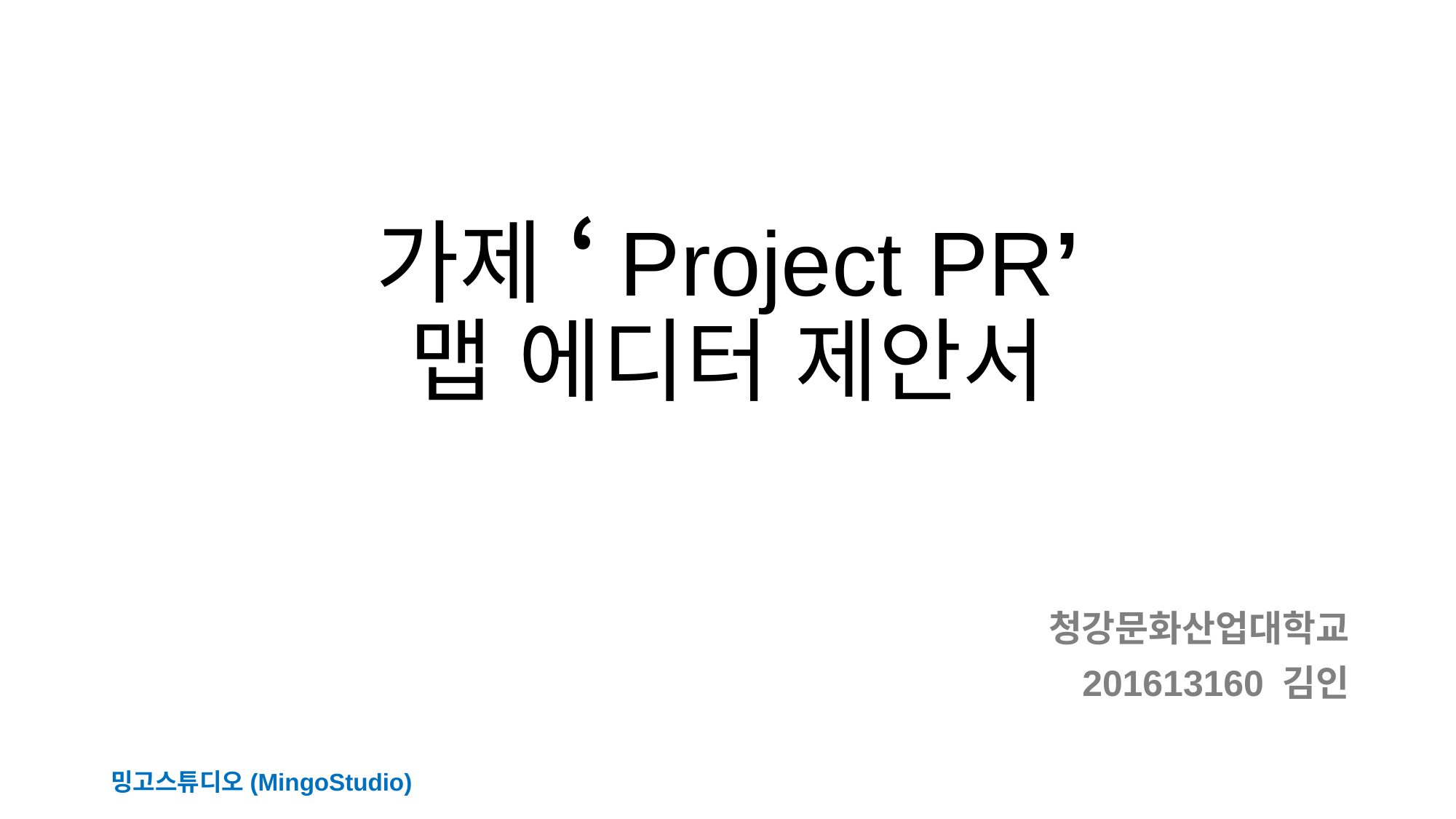

# 가제 ‘Project PR’ 맵 에디터 제안서
청강문화산업대학교
201613160 김인
밍고스튜디오(MingoStudio)